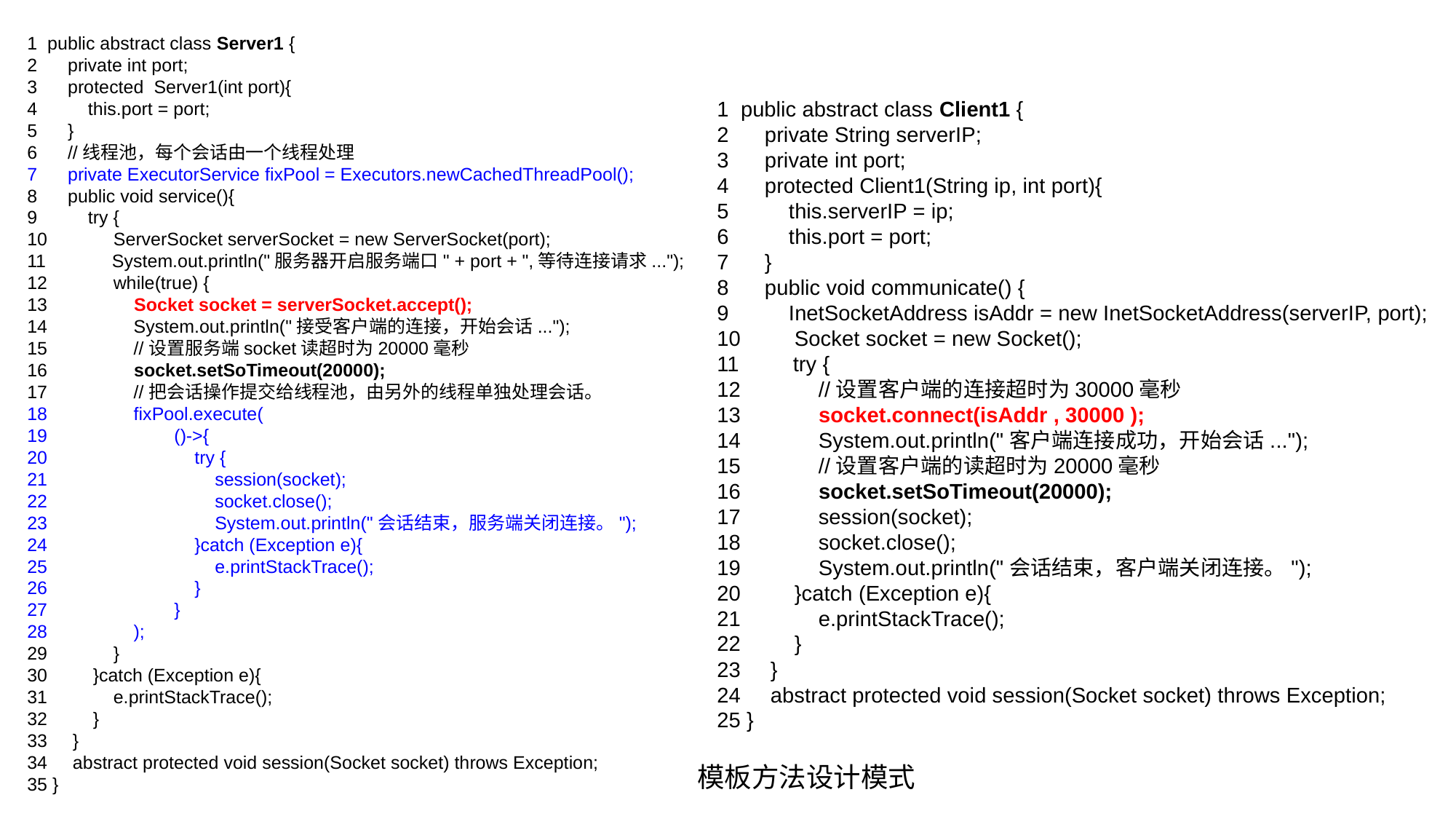

1  public abstract class Server1 {
2      private int port;
3      protected  Server1(int port){
4          this.port = port;
5      }
6      //线程池，每个会话由一个线程处理
7      private ExecutorService fixPool = Executors.newCachedThreadPool();
8      public void service(){
9          try {
10             ServerSocket serverSocket = new ServerSocket(port);
11             System.out.println("服务器开启服务端口" + port + ",等待连接请求...");
12             while(true) {
13                 Socket socket = serverSocket.accept();
14                 System.out.println("接受客户端的连接，开始会话...");
15                 //设置服务端socket读超时为20000毫秒
16                 socket.setSoTimeout(20000);
17                 //把会话操作提交给线程池，由另外的线程单独处理会话。
18                 fixPool.execute(
19                         ()->{
20                             try {
21                                 session(socket);
22                                 socket.close();
23                                 System.out.println("会话结束，服务端关闭连接。");
24                             }catch (Exception e){
25                                 e.printStackTrace();
26                             }
27                         }
28                 );
29             }
30         }catch (Exception e){
31             e.printStackTrace();
32         }
33     }
34     abstract protected void session(Socket socket) throws Exception;
35 }
1  public abstract class Client1 {
2      private String serverIP;
3      private int port;
4      protected Client1(String ip, int port){
5          this.serverIP = ip;
6          this.port = port;
7      }
8      public void communicate() {
9          InetSocketAddress isAddr = new InetSocketAddress(serverIP, port);
10         Socket socket = new Socket();
11         try {
12             //设置客户端的连接超时为30000毫秒
13             socket.connect(isAddr , 30000 );
14             System.out.println("客户端连接成功，开始会话...");
15             //设置客户端的读超时为20000毫秒
16             socket.setSoTimeout(20000);
17             session(socket);
18             socket.close();
19             System.out.println("会话结束，客户端关闭连接。");
20         }catch (Exception e){
21             e.printStackTrace();
22         }
23     }
24     abstract protected void session(Socket socket) throws Exception;
25 }
模板方法设计模式